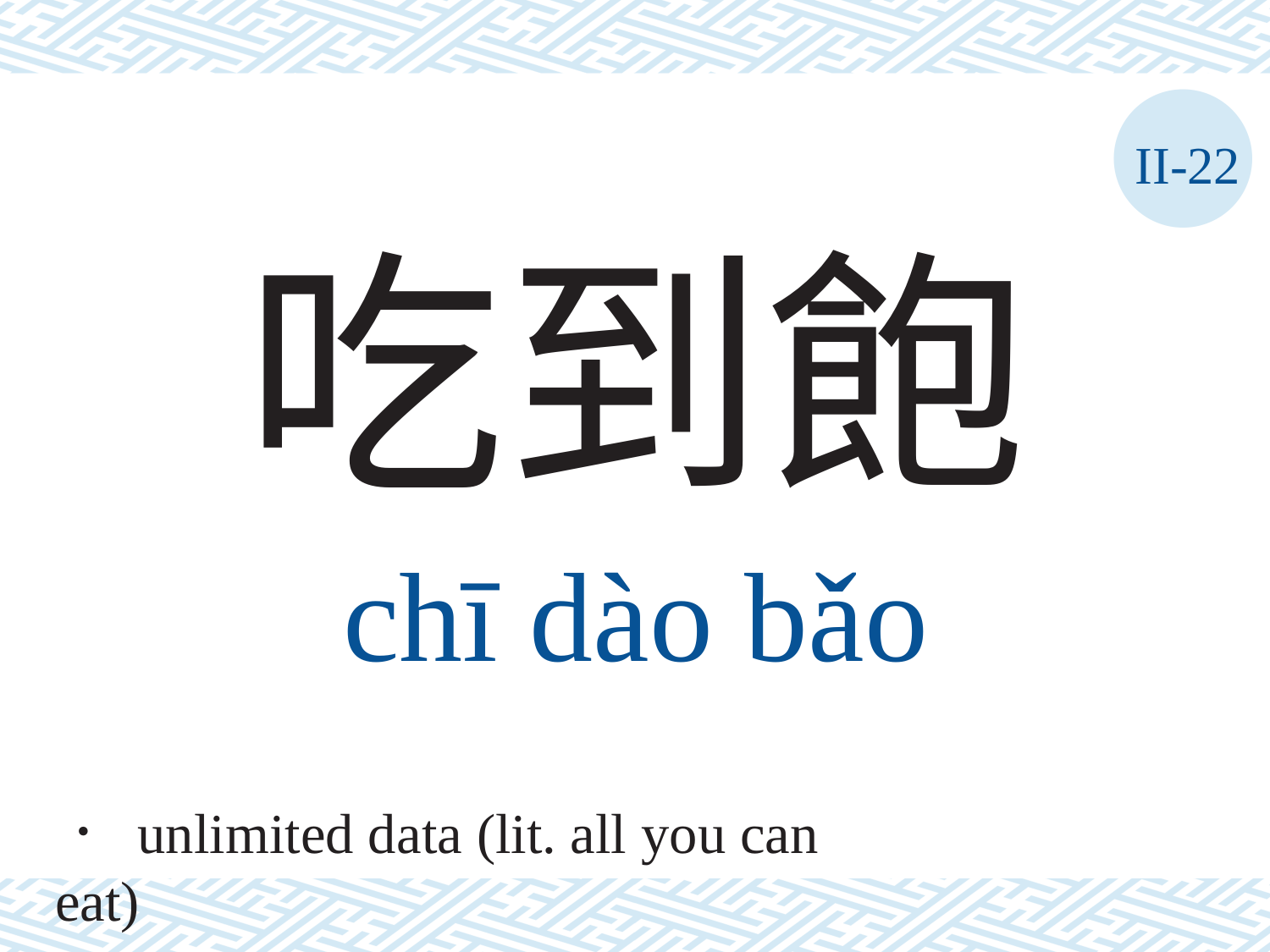

II-22
吃到飽
chī	dào	bǎo
． unlimited data (lit. all you can eat)